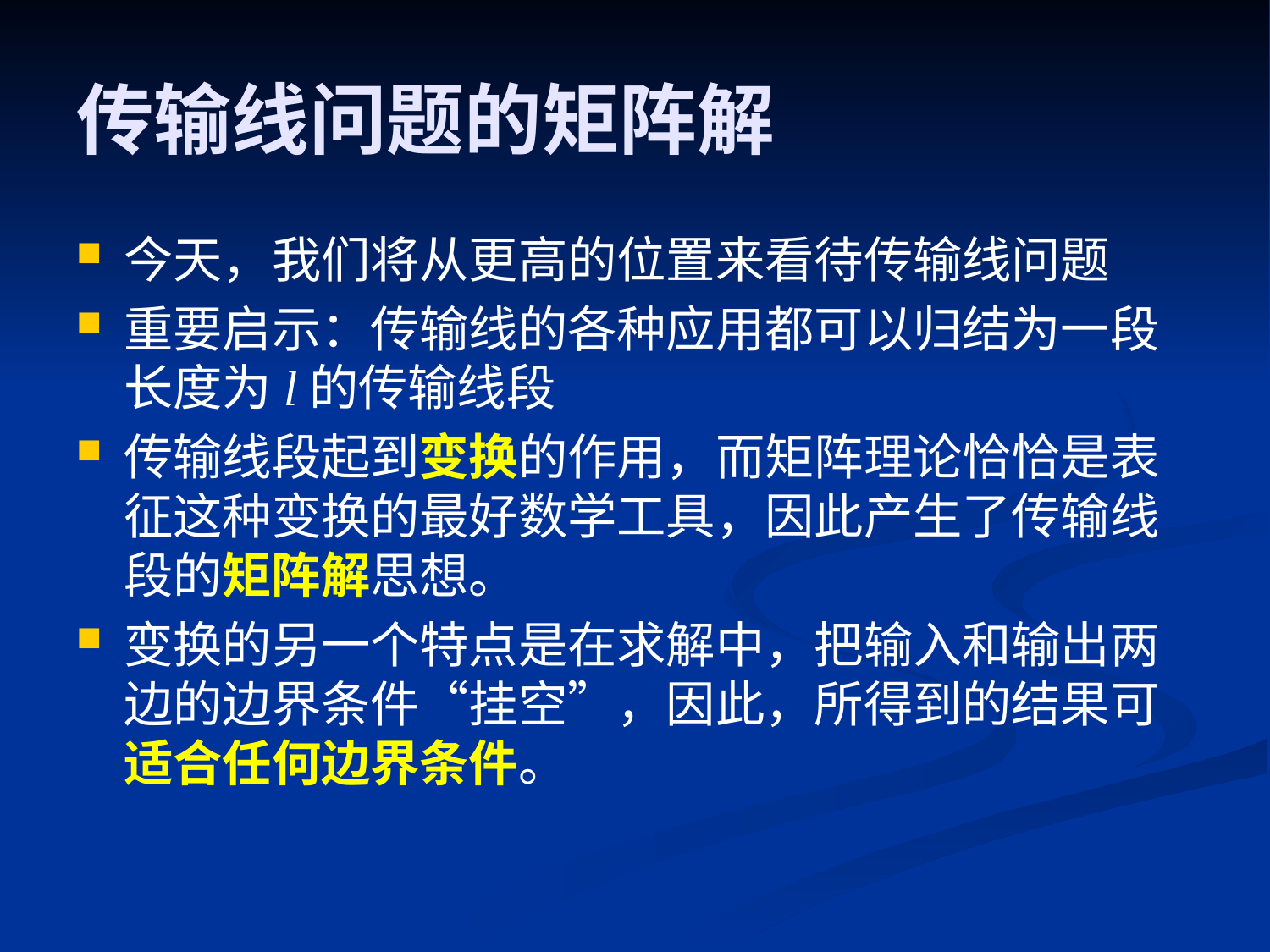

# 传输线问题的矩阵解
今天，我们将从更高的位置来看待传输线问题
重要启示：传输线的各种应用都可以归结为一段长度为l的传输线段
传输线段起到变换的作用，而矩阵理论恰恰是表征这种变换的最好数学工具，因此产生了传输线段的矩阵解思想。
变换的另一个特点是在求解中，把输入和输出两边的边界条件“挂空”，因此，所得到的结果可适合任何边界条件。